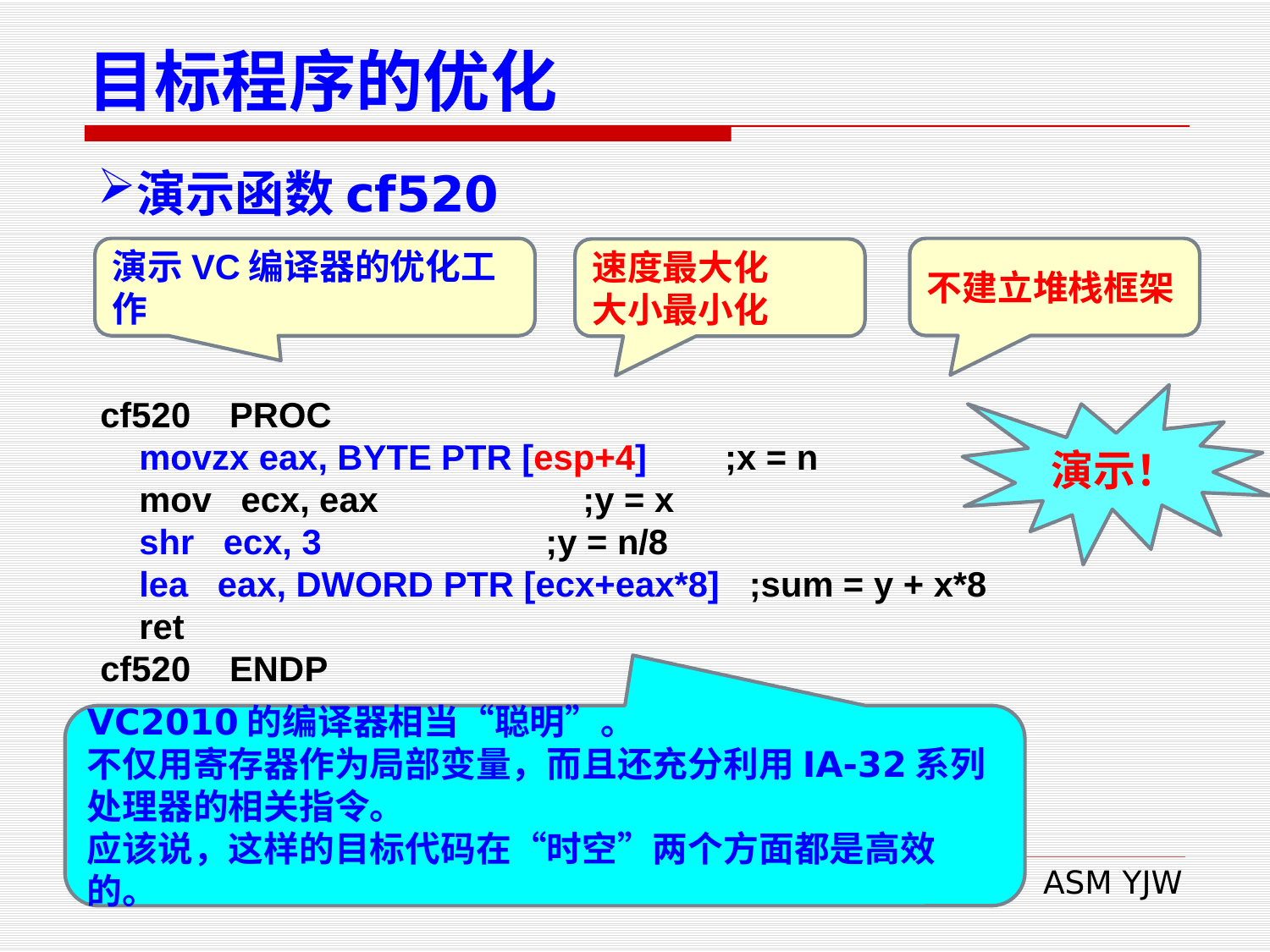

# 目标程序的优化
演示函数cf520
演示VC编译器的优化工作
不建立堆栈框架
速度最大化
大小最小化
演示！
cf520    PROC
    movzx eax, BYTE PTR [esp+4]        ;x = n
    mov   ecx, eax                     ;y = x
    shr   ecx, 3                       ;y = n/8
    lea   eax, DWORD PTR [ecx+eax*8]   ;sum = y + x*8
    ret
cf520    ENDP
VC2010的编译器相当“聪明”。
不仅用寄存器作为局部变量，而且还充分利用IA-32系列处理器的相关指令。
应该说，这样的目标代码在“时空”两个方面都是高效的。